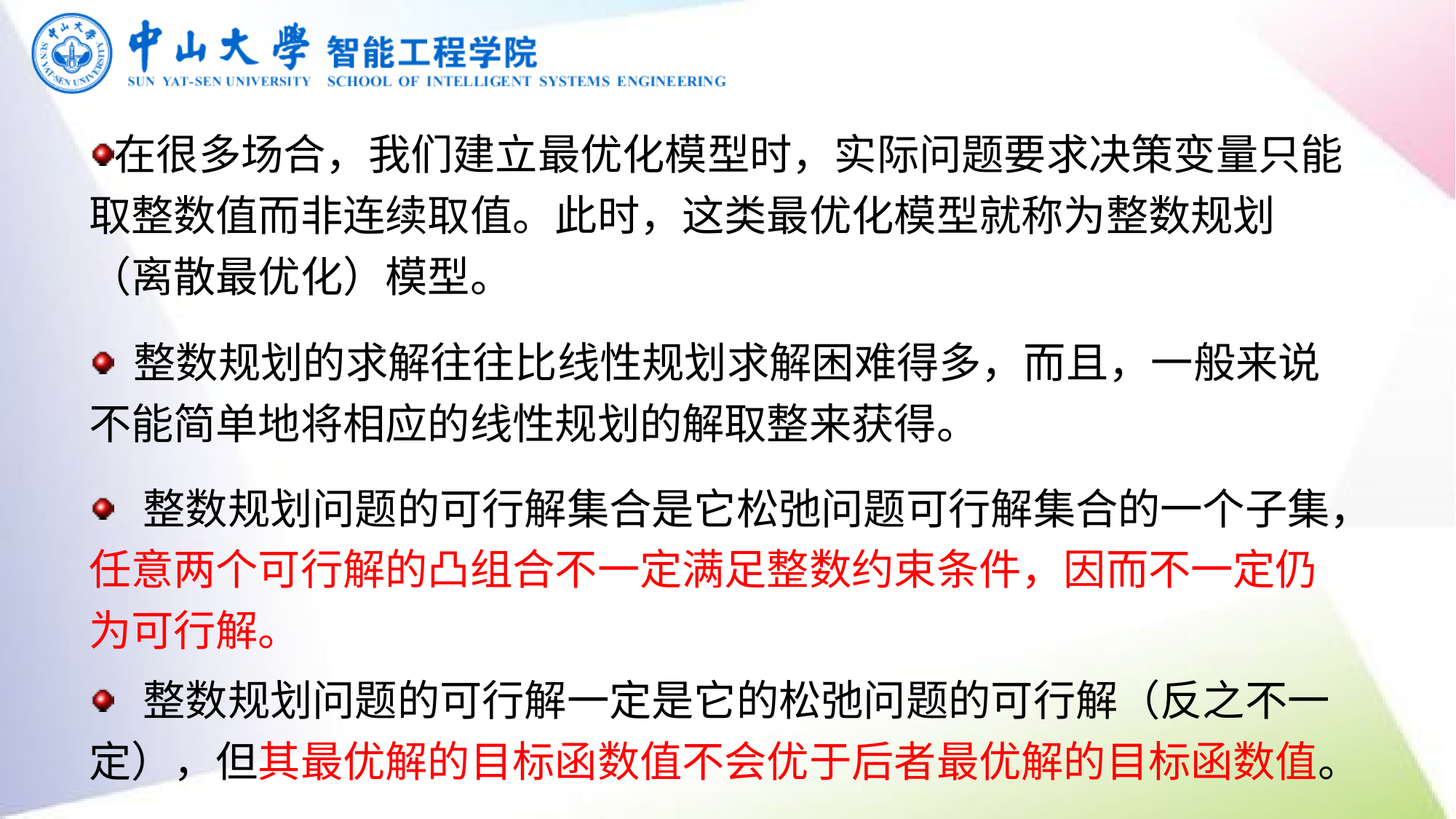

在很多场合，我们建立最优化模型时，实际问题要求决策变量只能取整数值而非连续取值。此时，这类最优化模型就称为整数规划（离散最优化）模型。
 整数规划的求解往往比线性规划求解困难得多，而且，一般来说不能简单地将相应的线性规划的解取整来获得。
  整数规划问题的可行解集合是它松弛问题可行解集合的一个子集，任意两个可行解的凸组合不一定满足整数约束条件，因而不一定仍为可行解。
  整数规划问题的可行解一定是它的松弛问题的可行解（反之不一定），但其最优解的目标函数值不会优于后者最优解的目标函数值。